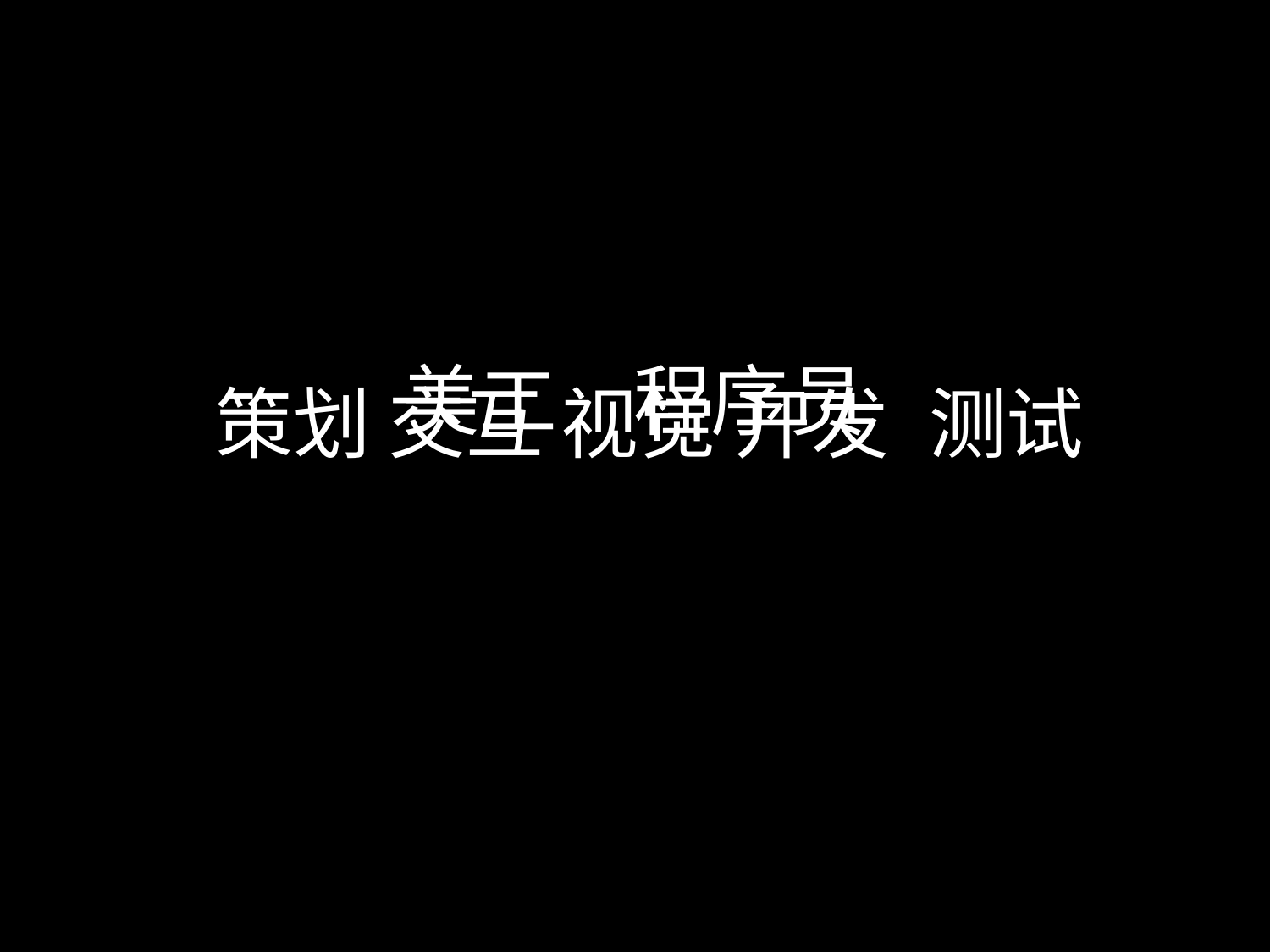

美工
程序员
# 测试
策划 交互 视觉 开发